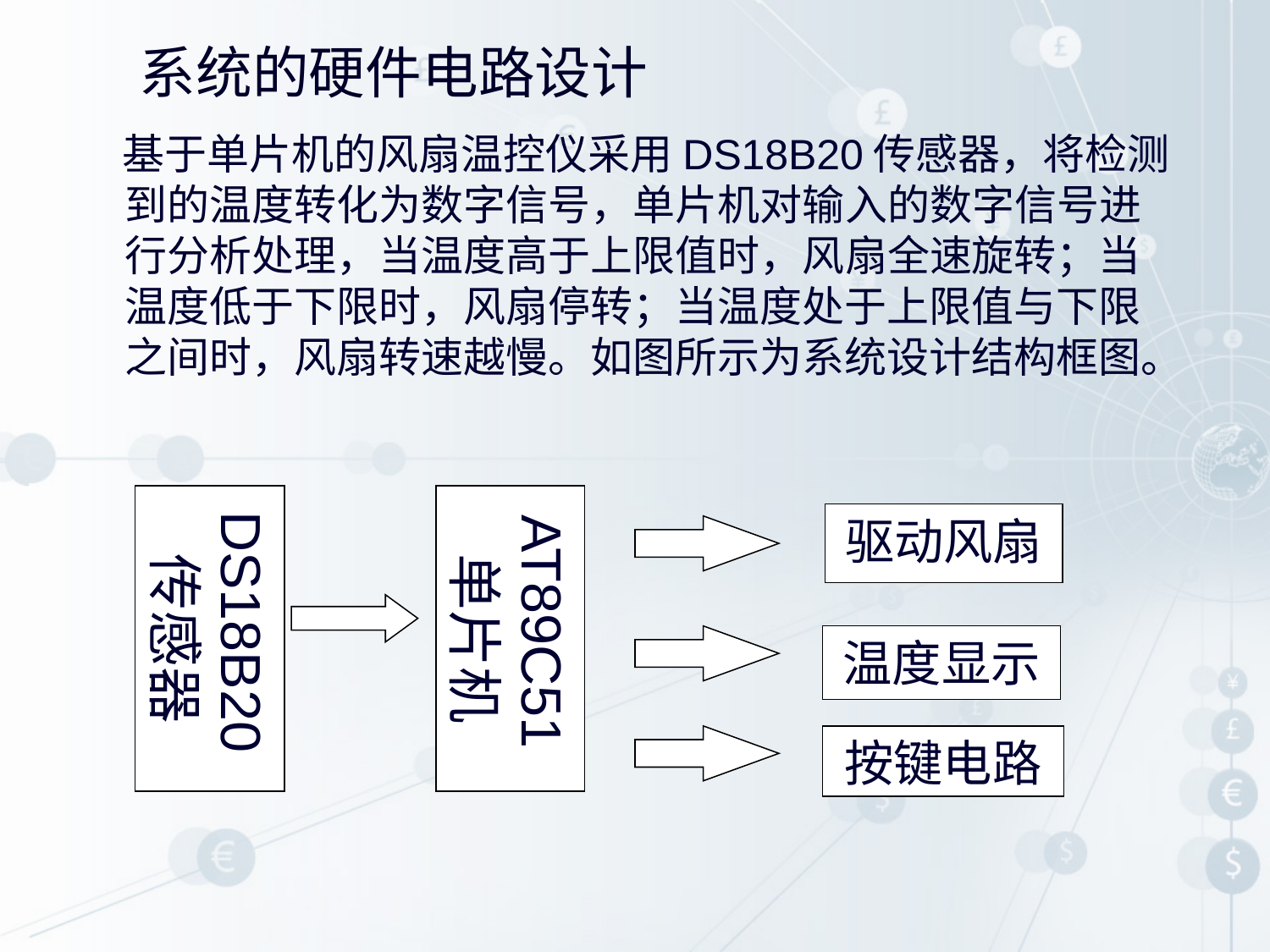

# 系统的硬件电路设计
    基于单片机的风扇温控仪采用DS18B20传感器，将检测到的温度转化为数字信号，单片机对输入的数字信号进行分析处理，当温度高于上限值时，风扇全速旋转；当温度低于下限时，风扇停转；当温度处于上限值与下限之间时，风扇转速越慢。如图所示为系统设计结构框图。
DS18B20传感器

AT89C51单片机

驱动风扇

温度显示

按键电路